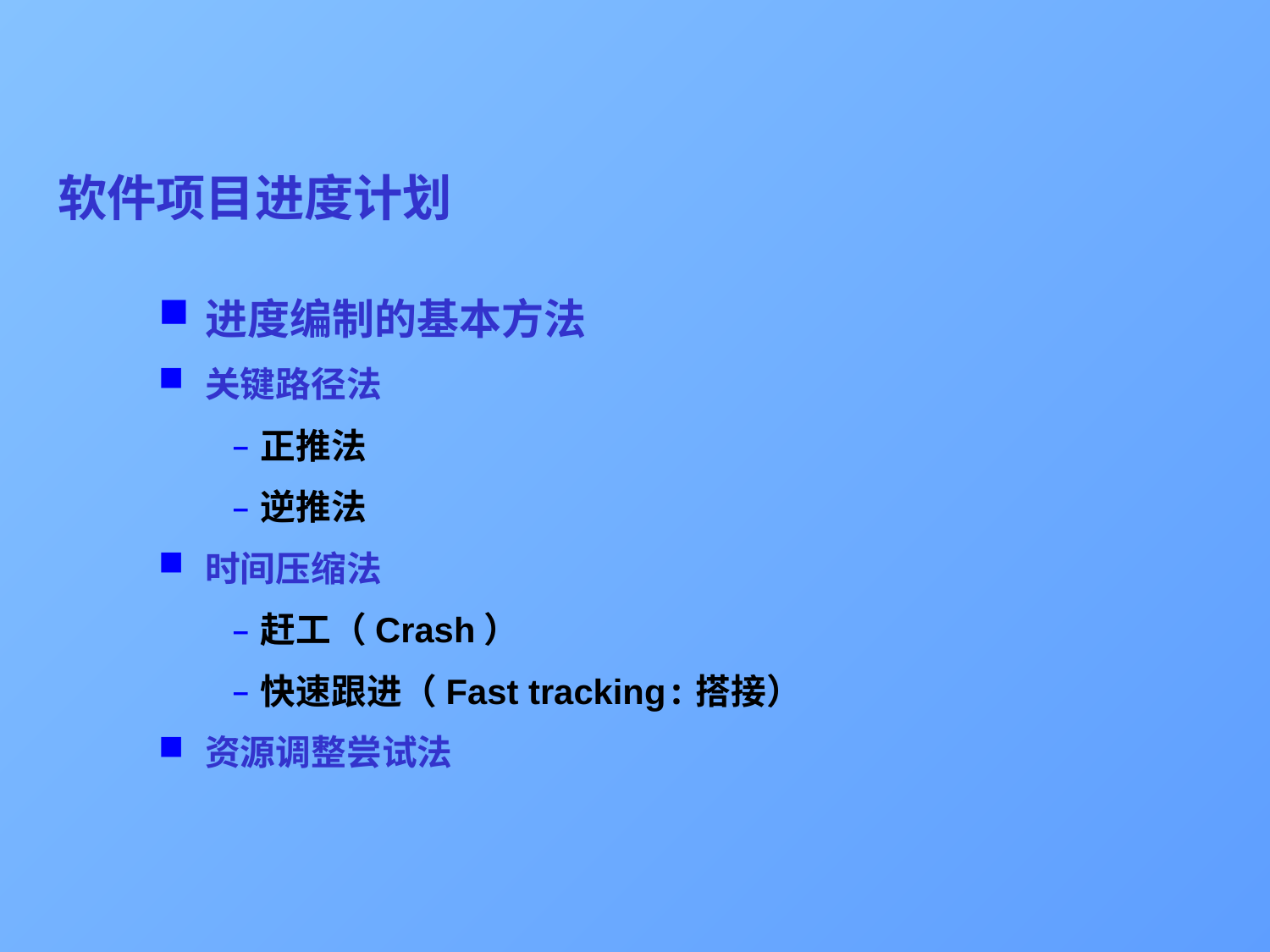

# 软件项目进度计划
进度编制的基本方法
关键路径法
正推法
逆推法
时间压缩法
赶工（Crash）
快速跟进（Fast tracking:搭接）
资源调整尝试法